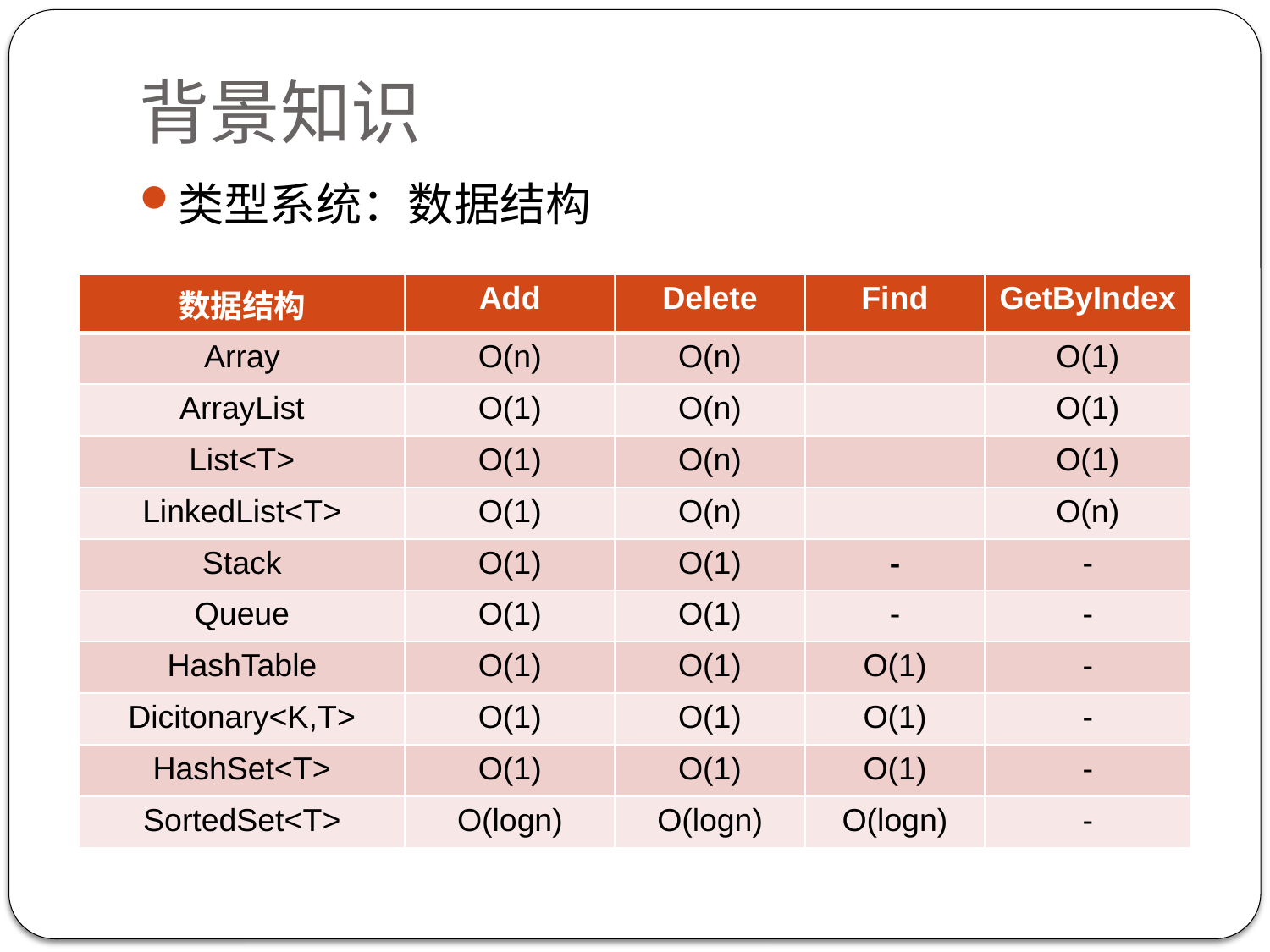

# 背景知识
类型系统：数据结构
| 数据结构 | Add | Delete | Find | GetByIndex |
| --- | --- | --- | --- | --- |
| Array | O(n) | O(n) |  | O(1) |
| ArrayList | O(1) | O(n) |  | O(1) |
| List<T> | O(1) | O(n) |  | O(1) |
| LinkedList<T> | O(1) | O(n) |  | O(n) |
| Stack | O(1) | O(1) | - | - |
| Queue | O(1) | O(1) | - | - |
| HashTable | O(1) | O(1) | O(1) | - |
| Dicitonary<K,T> | O(1) | O(1) | O(1) | - |
| HashSet<T> | O(1) | O(1) | O(1) | - |
| SortedSet<T> | O(logn) | O(logn) | O(logn) | - |